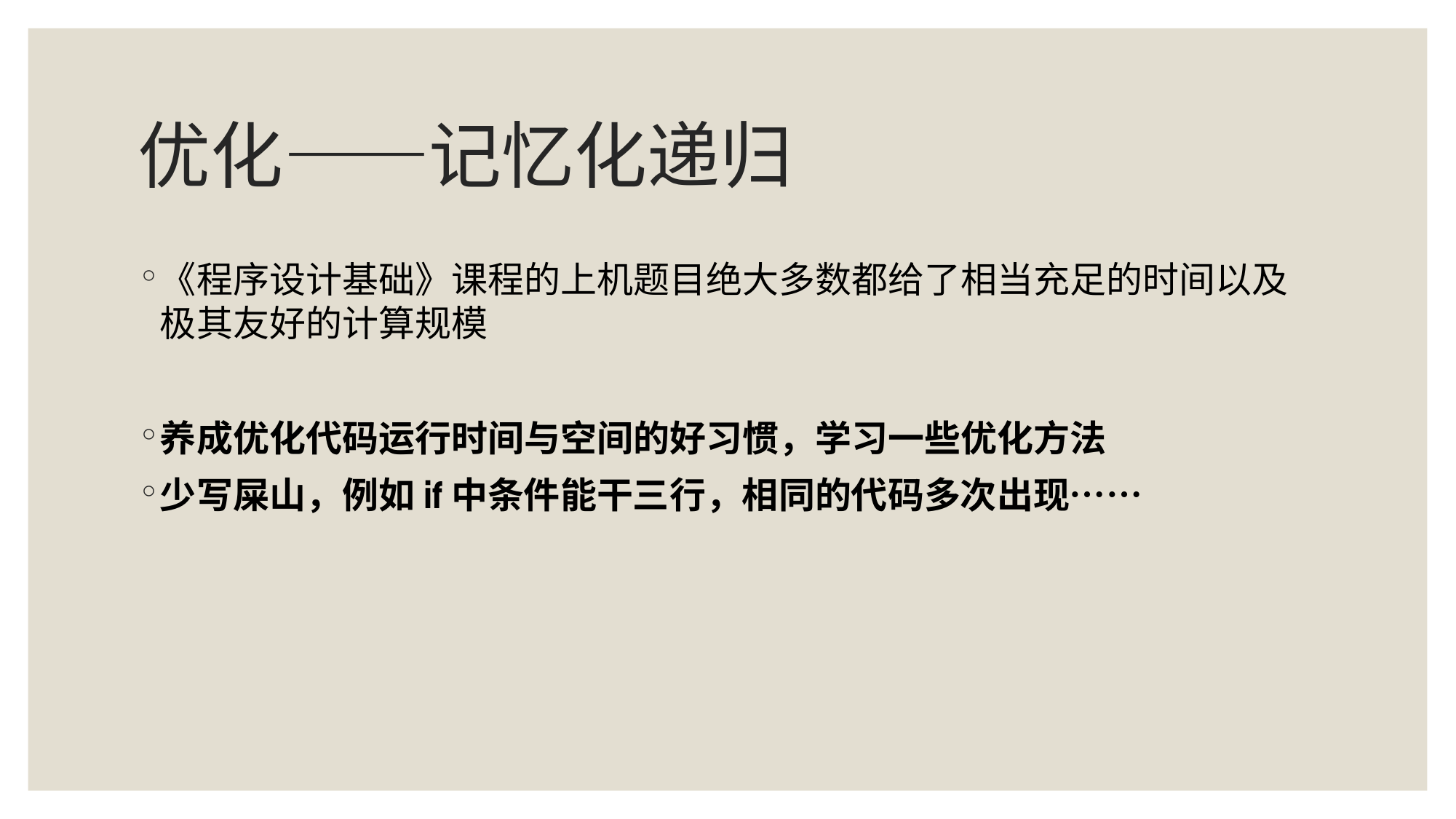

# 优化——记忆化递归
《程序设计基础》课程的上机题目绝大多数都给了相当充足的时间以及极其友好的计算规模

养成优化代码运行时间与空间的好习惯，学习一些优化方法
少写屎山，例如if中条件能干三行，相同的代码多次出现……